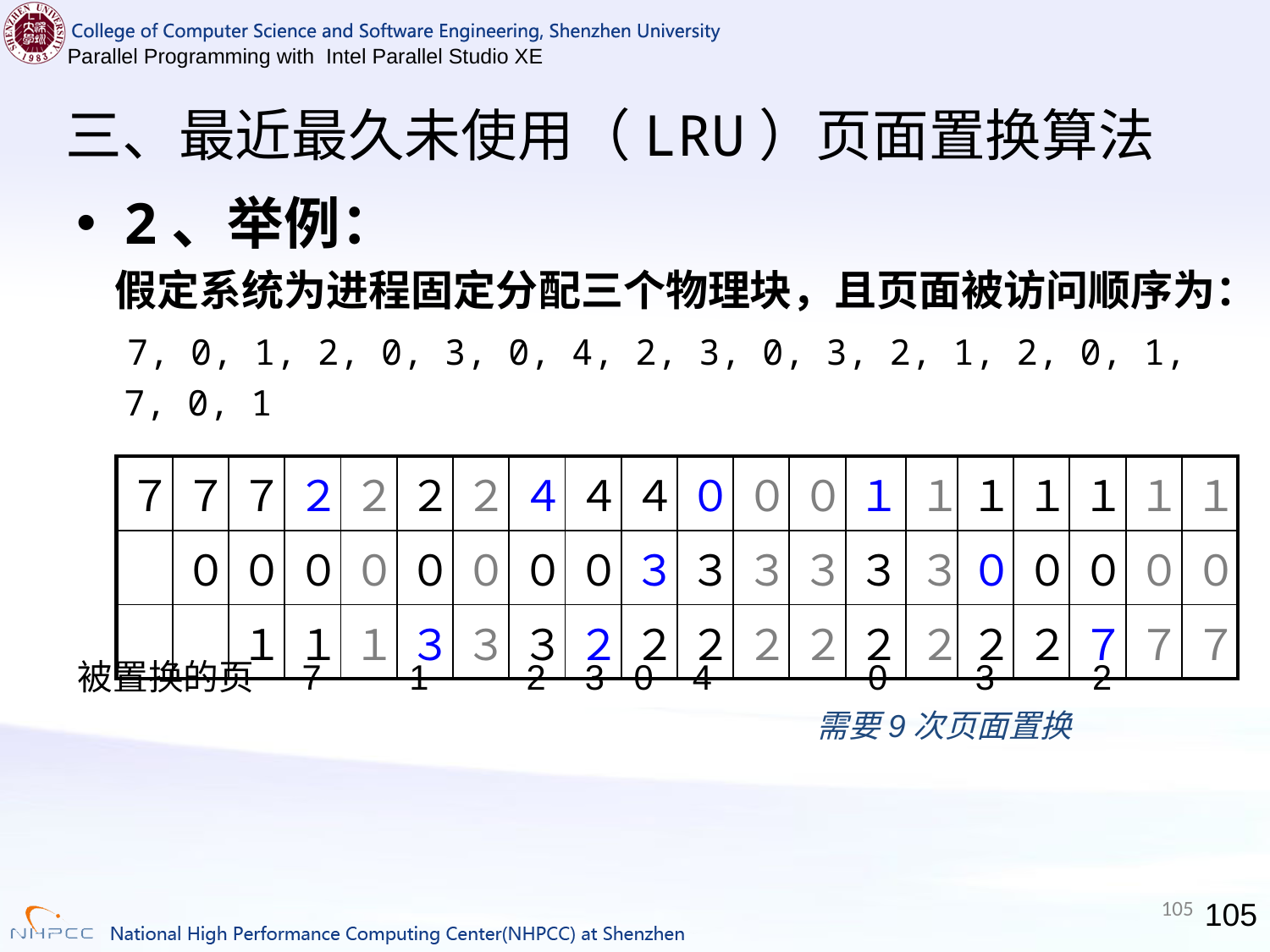

# 三、最近最久未使用（LRU）页面置换算法
2、举例：
   假定系统为进程固定分配三个物理块，且页面被访问顺序为：
  7, 0, 1, 2, 0, 3, 0, 4, 2, 3, 0, 3, 2, 1, 2, 0, 1, 7, 0, 1
| ７ | ７ | ７ | ２ | ２ | ２ | ２ | ４ | ４ | ４ | ０ | ０ | ０ | １ | １ | １ | １ | １ | １ | １ |
| --- | --- | --- | --- | --- | --- | --- | --- | --- | --- | --- | --- | --- | --- | --- | --- | --- | --- | --- | --- |
|  | ０ | ０ | ０ | ０ | ０ | ０ | ０ | ０ | ３ | ３ | ３ | ３ | ３ | ３ | ０ | ０ | ０ | ０ | ０ |
|  |  | １ | １ | １ | ３ | ３ | ３ | ２ | ２ | ２ | ２ | ２ | ２ | ２ | ２ | ２ | ７ | ７ | ７ |
被置换的页     7         1          2    3   0    4                0         3          2
需要9次页面置换
105
105